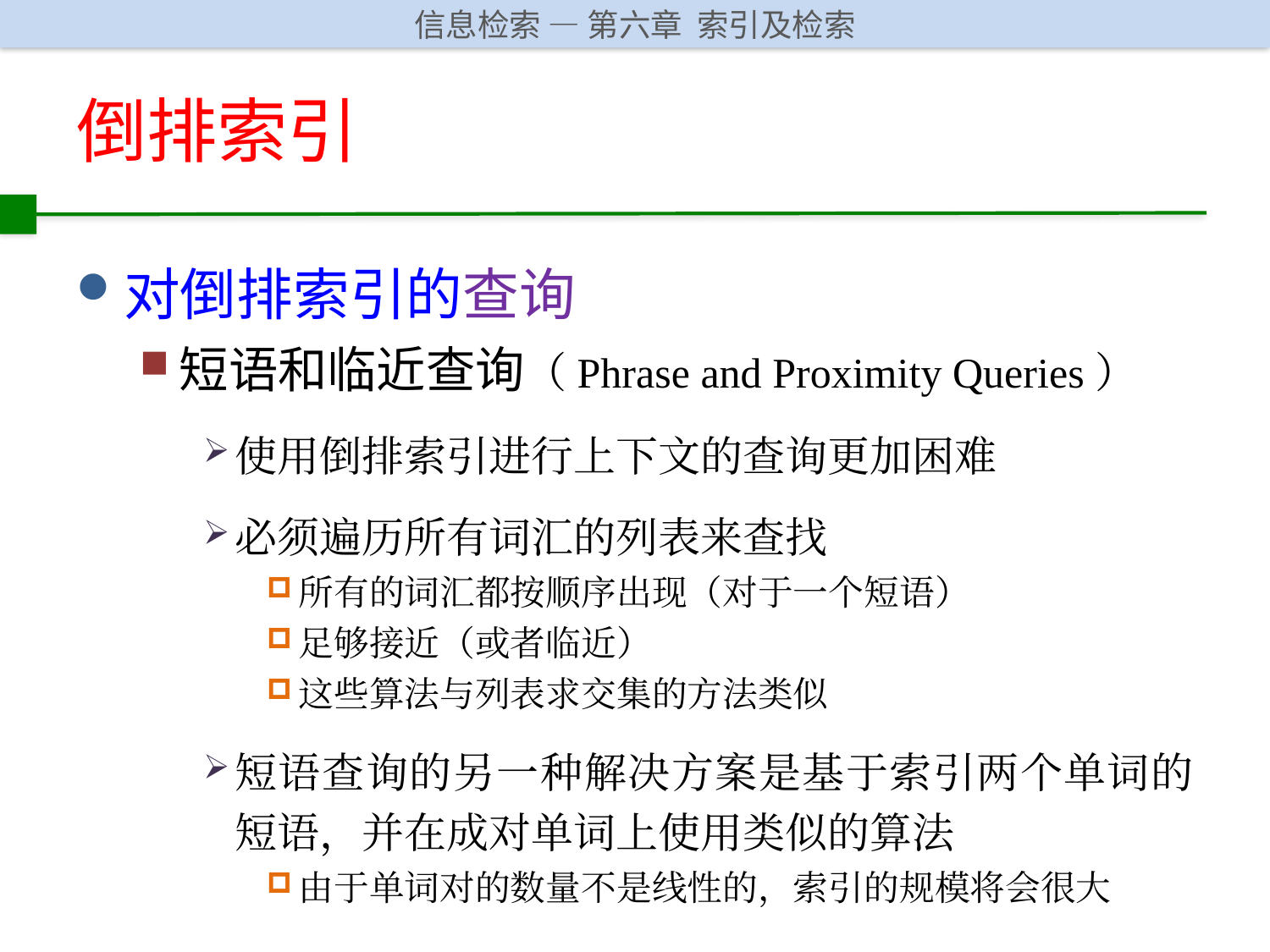

# 倒排索引
对倒排索引的查询
短语和临近查询（Phrase and Proximity Queries）
使用倒排索引进行上下文的查询更加困难
必须遍历所有词汇的列表来查找
所有的词汇都按顺序出现（对于一个短语）
足够接近（或者临近）
这些算法与列表求交集的方法类似
短语查询的另一种解决方案是基于索引两个单词的短语，并在成对单词上使用类似的算法
由于单词对的数量不是线性的，索引的规模将会很大